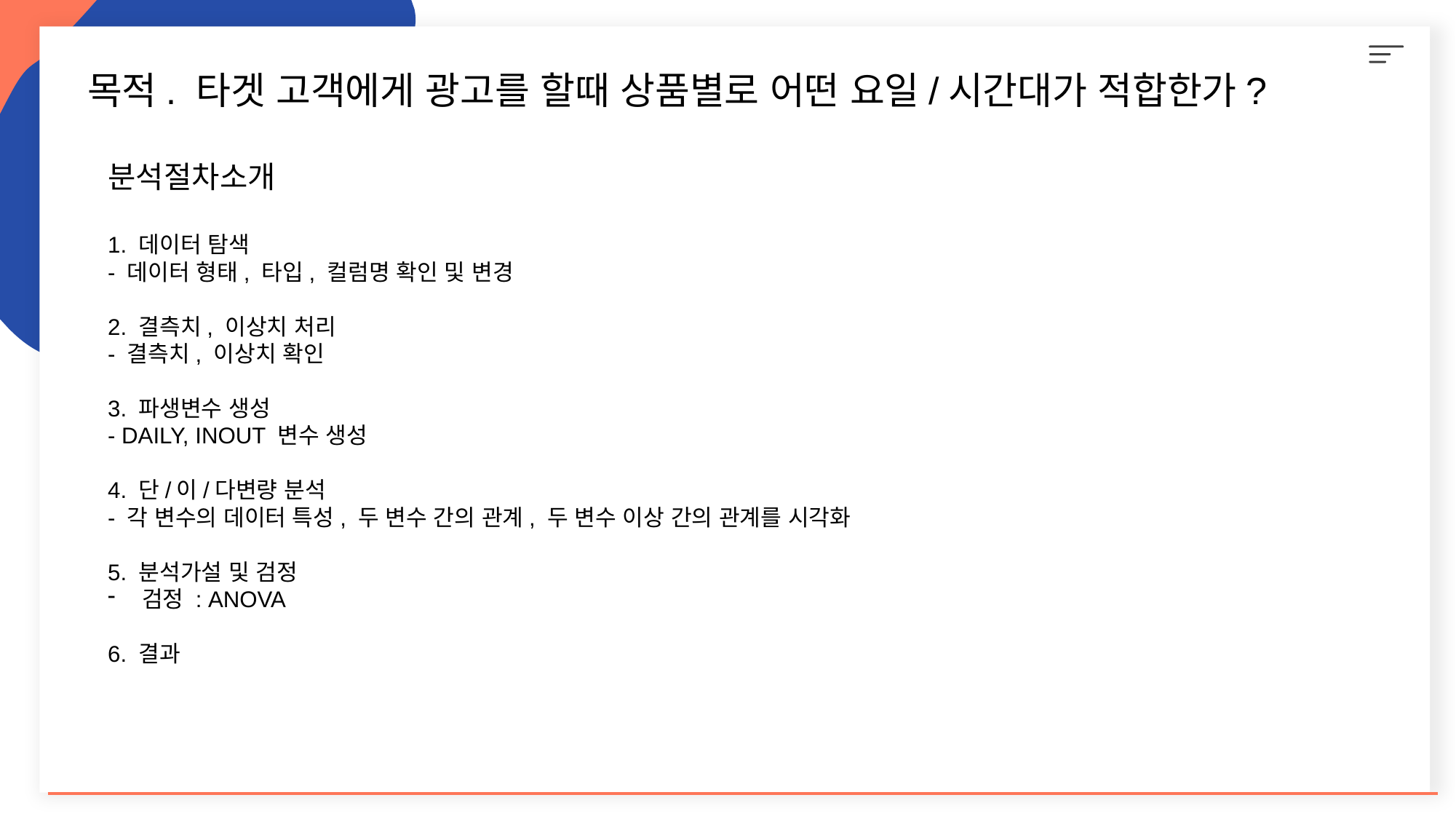

목적. 타겟 고객에게 광고를 할때 상품별로 어떤 요일/시간대가 적합한가?
분석절차소개

1. 데이터 탐색
- 데이터 형태, 타입, 컬럼명 확인 및 변경

2. 결측치, 이상치 처리
- 결측치, 이상치 확인

3. 파생변수 생성
- DAILY, INOUT 변수 생성

4. 단/이/다변량 분석
- 각 변수의 데이터 특성, 두 변수 간의 관계, 두 변수 이상 간의 관계를 시각화

5. 분석가설 및 검정
검정 : ANOVA

6. 결과